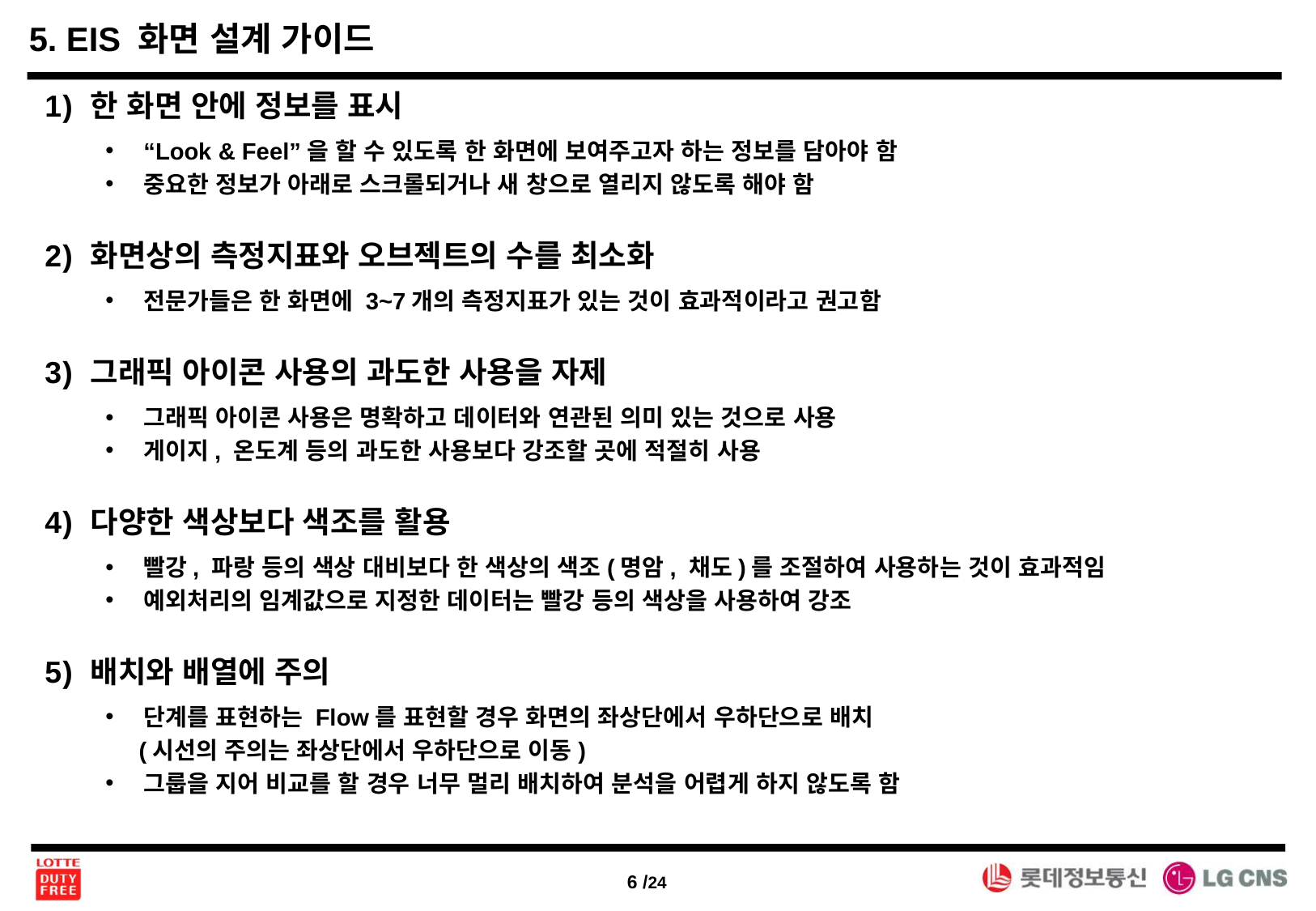

5. EIS 화면 설계 가이드
한 화면 안에 정보를 표시
“Look & Feel”을 할 수 있도록 한 화면에 보여주고자 하는 정보를 담아야 함
중요한 정보가 아래로 스크롤되거나 새 창으로 열리지 않도록 해야 함

화면상의 측정지표와 오브젝트의 수를 최소화
전문가들은 한 화면에 3~7개의 측정지표가 있는 것이 효과적이라고 권고함

그래픽 아이콘 사용의 과도한 사용을 자제
그래픽 아이콘 사용은 명확하고 데이터와 연관된 의미 있는 것으로 사용
게이지, 온도계 등의 과도한 사용보다 강조할 곳에 적절히 사용

다양한 색상보다 색조를 활용
빨강, 파랑 등의 색상 대비보다 한 색상의 색조(명암, 채도)를 조절하여 사용하는 것이 효과적임
예외처리의 임계값으로 지정한 데이터는 빨강 등의 색상을 사용하여 강조

배치와 배열에 주의
단계를 표현하는 Flow를 표현할 경우 화면의 좌상단에서 우하단으로 배치
     (시선의 주의는 좌상단에서 우하단으로 이동)
그룹을 지어 비교를 할 경우 너무 멀리 배치하여 분석을 어렵게 하지 않도록 함